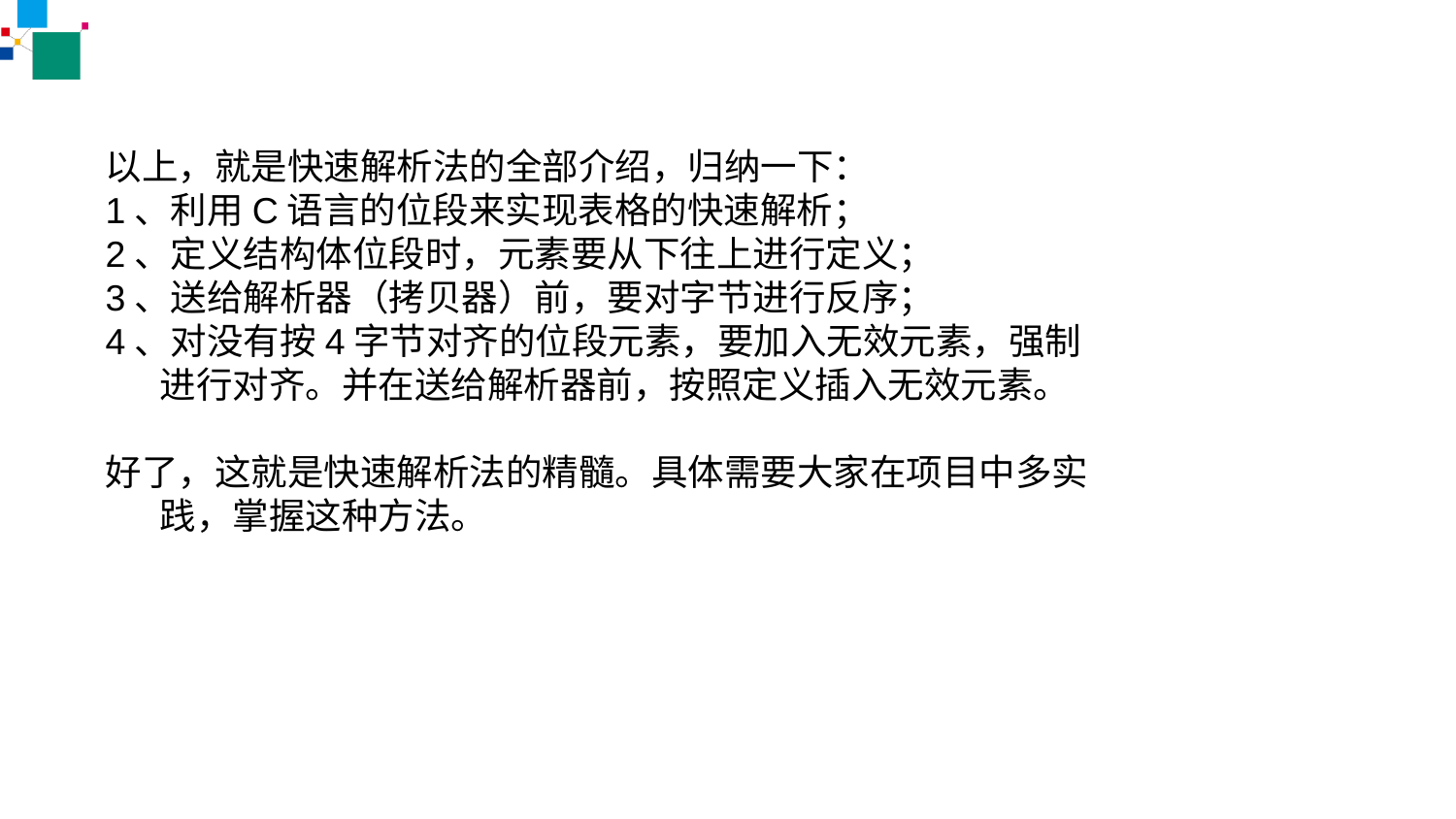

以上，就是快速解析法的全部介绍，归纳一下：
1、利用C语言的位段来实现表格的快速解析；
2、定义结构体位段时，元素要从下往上进行定义；
3、送给解析器（拷贝器）前，要对字节进行反序；
4、对没有按4字节对齐的位段元素，要加入无效元素，强制进行对齐。并在送给解析器前，按照定义插入无效元素。

好了，这就是快速解析法的精髓。具体需要大家在项目中多实践，掌握这种方法。